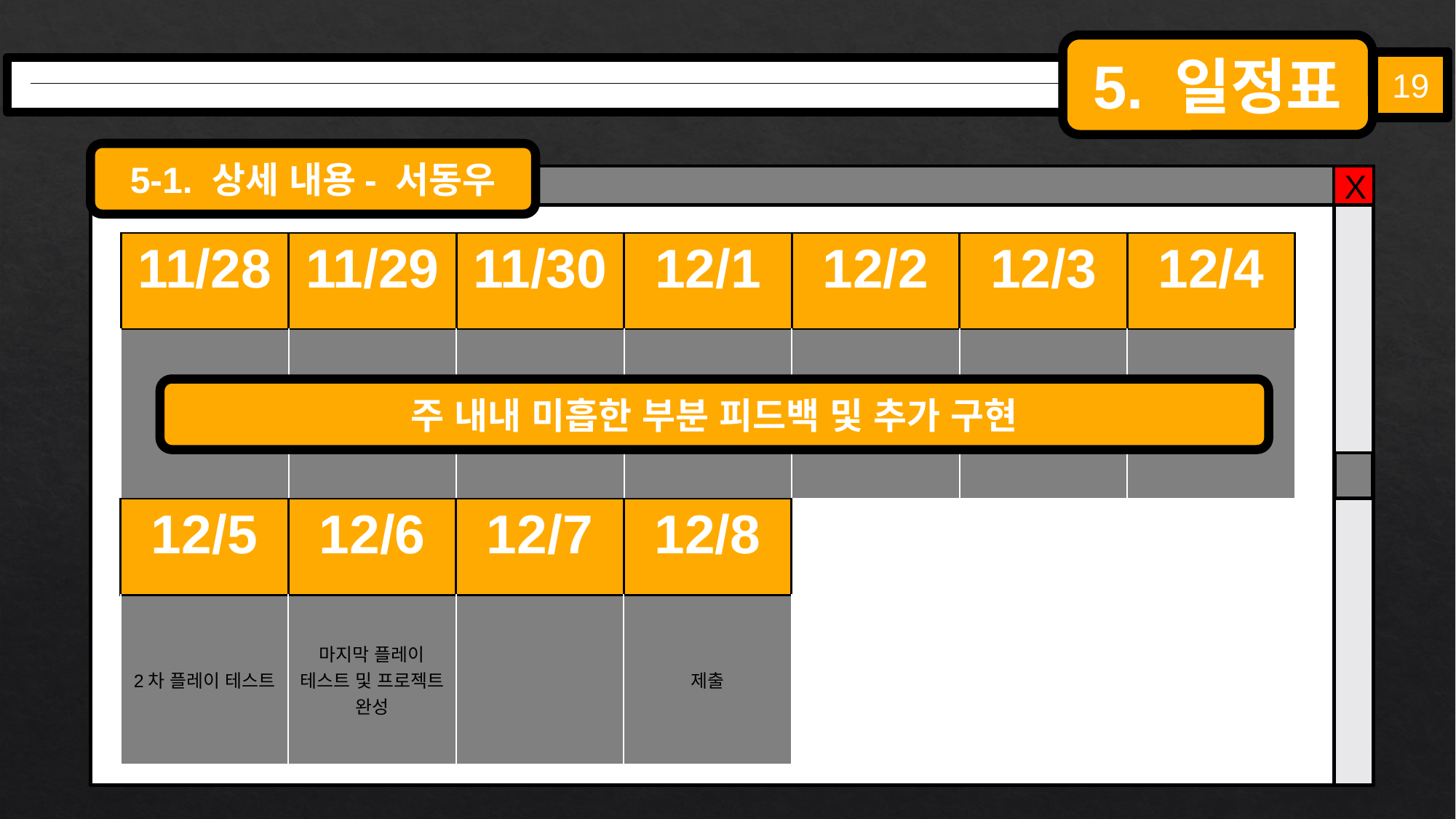

5. 일정표
19

5-1. 상세 내용- 서동우
X

| 11/28 | 11/29 | 11/30 | 12/1 | 12/2 | 12/3 | 12/4 |
| --- | --- | --- | --- | --- | --- | --- |
|  |  |  |  |  |  |  |
| 11/28 | 11/29 | 11/30 | 12/1 | 12/2 | 12/3 | 12/4 |
| --- | --- | --- | --- | --- | --- | --- |
|  |  |  |  |  |  |  |
주 내내 미흡한 부분 피드백 및 추가 구현

| 12/5 | 12/6 | 12/7 | 12/8 |
| --- | --- | --- | --- |
|  |  |  |  |
| 12/5 | 12/6 | 12/7 | 12/8 |
| --- | --- | --- | --- |
| 2차 플레이 테스트 | 마지막 플레이 테스트 및 프로젝트 완성 |  | 제출 |